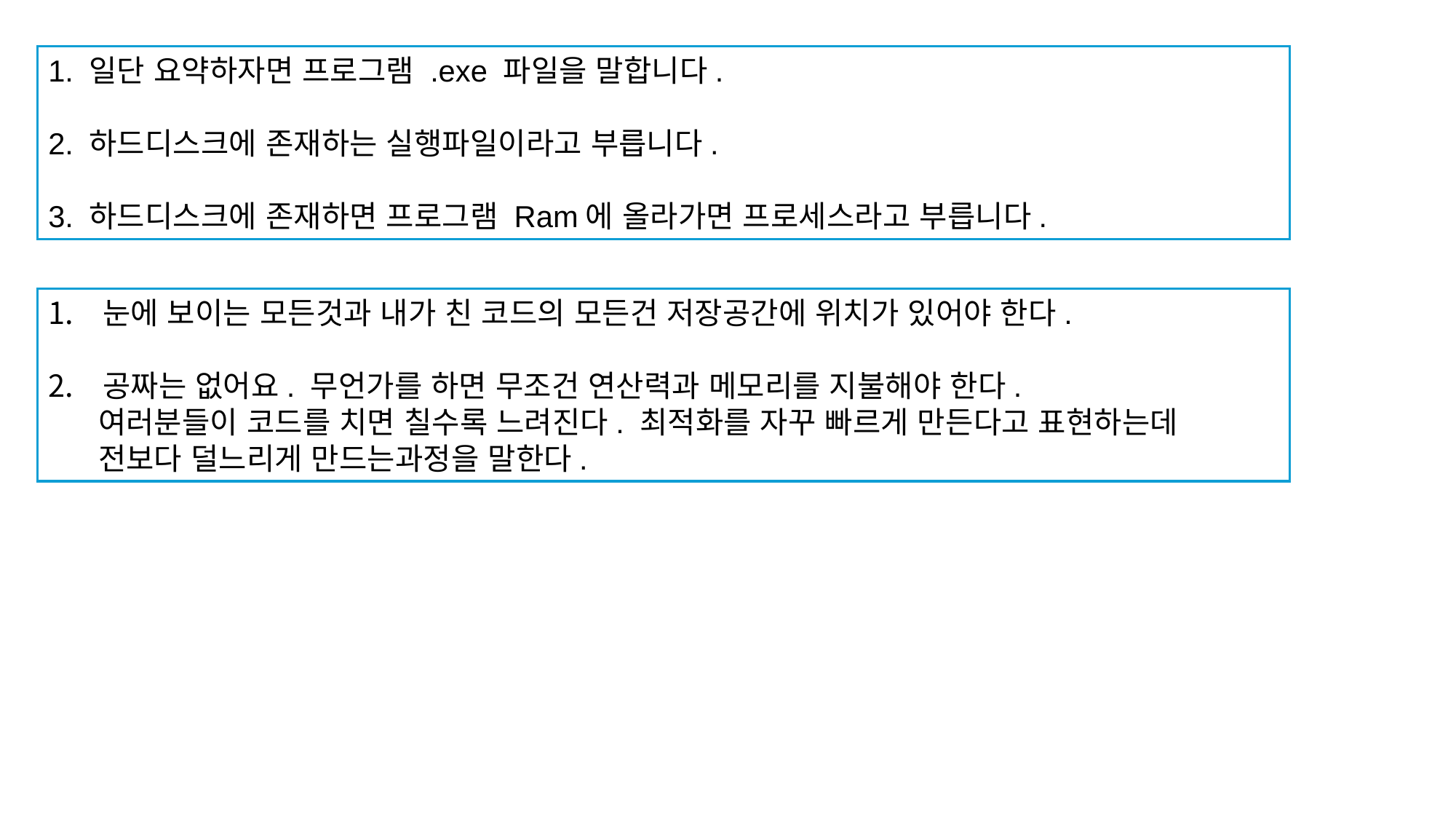

1. 일단 요약하자면 프로그램 .exe 파일을 말합니다.

2. 하드디스크에 존재하는 실행파일이라고 부릅니다.

3. 하드디스크에 존재하면 프로그램 Ram에 올라가면 프로세스라고 부릅니다.
눈에 보이는 모든것과 내가 친 코드의 모든건 저장공간에 위치가 있어야 한다.

공짜는 없어요. 무언가를 하면 무조건 연산력과 메모리를 지불해야 한다.
     여러분들이 코드를 치면 칠수록 느려진다. 최적화를 자꾸 빠르게 만든다고 표현하는데
     전보다 덜느리게 만드는과정을 말한다.